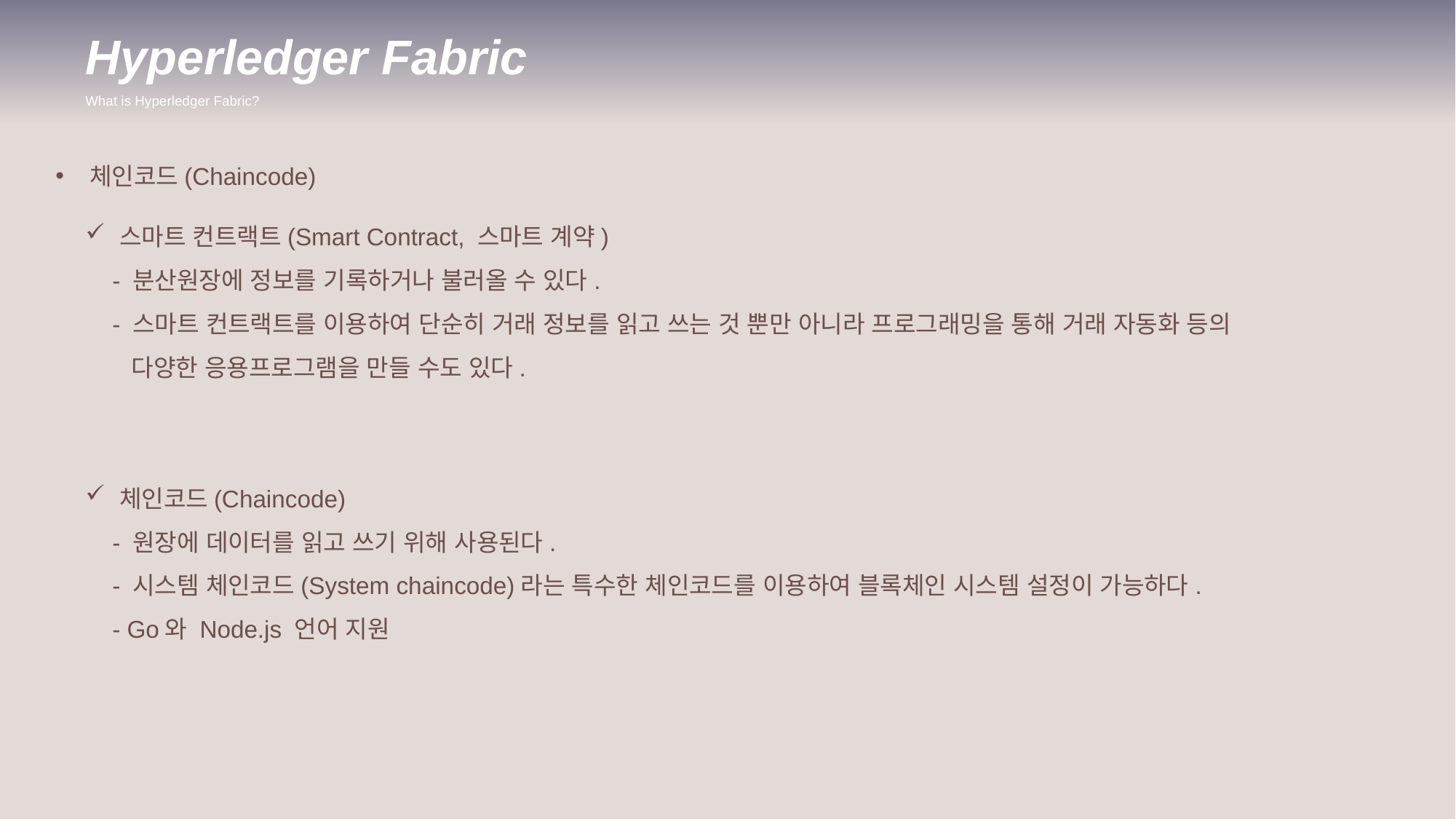

Hyperledger Fabric
What is Hyperledger Fabric?
체인코드(Chaincode)
스마트 컨트랙트(Smart Contract, 스마트 계약)
    - 분산원장에 정보를 기록하거나 불러올 수 있다.
    - 스마트 컨트랙트를 이용하여 단순히 거래 정보를 읽고 쓰는 것 뿐만 아니라 프로그래밍을 통해 거래 자동화 등의
      다양한 응용프로그램을 만들 수도 있다.

체인코드(Chaincode)
    - 원장에 데이터를 읽고 쓰기 위해 사용된다.
    - 시스템 체인코드(System chaincode)라는 특수한 체인코드를 이용하여 블록체인 시스템 설정이 가능하다.
    - Go와 Node.js 언어 지원